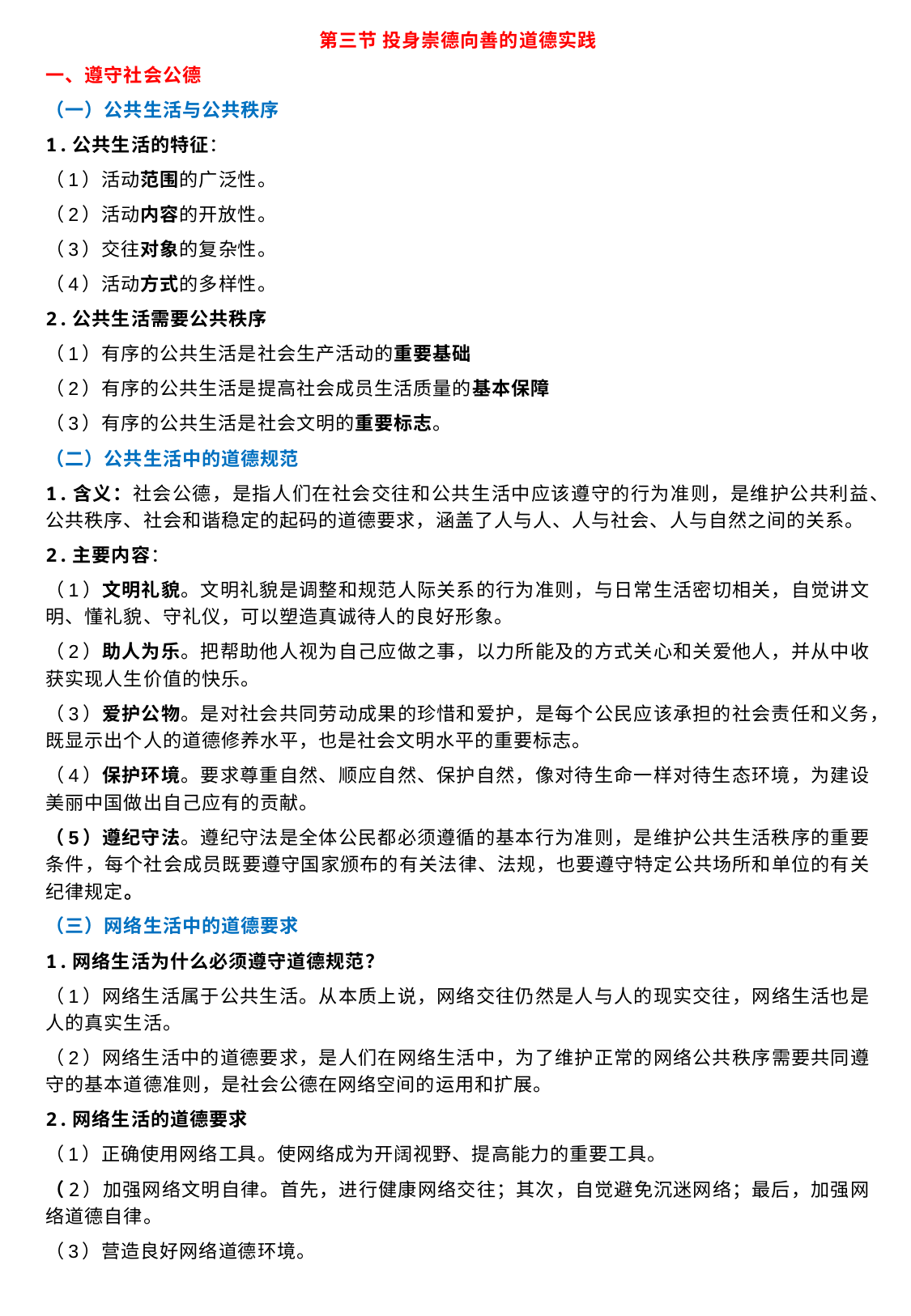

第三节 投身崇德向善的道德实践
一、遵守社会公德
（一）公共生活与公共秩序
1.公共生活的特征：
（1）活动范围的广泛性。
（2）活动内容的开放性。
（3）交往对象的复杂性。
（4）活动方式的多样性。
2.公共生活需要公共秩序
（1）有序的公共生活是社会生产活动的重要基础
（2）有序的公共生活是提高社会成员生活质量的基本保障
（3）有序的公共生活是社会文明的重要标志。
（二）公共生活中的道德规范
1.含义：社会公德，是指人们在社会交往和公共生活中应该遵守的行为准则，是维护公共利益、公共秩序、社会和谐稳定的起码的道德要求，涵盖了人与人、人与社会、人与自然之间的关系。
2.主要内容：
（1）文明礼貌。文明礼貌是调整和规范人际关系的行为准则，与日常生活密切相关，自觉讲文明、懂礼貌、守礼仪，可以塑造真诚待人的良好形象。
（2）助人为乐。把帮助他人视为自己应做之事，以力所能及的方式关心和关爱他人，并从中收获实现人生价值的快乐。
（3）爱护公物。是对社会共同劳动成果的珍惜和爱护，是每个公民应该承担的社会责任和义务，既显示出个人的道德修养水平，也是社会文明水平的重要标志。
（4）保护环境。要求尊重自然、顺应自然、保护自然，像对待生命一样对待生态环境，为建设美丽中国做出自己应有的贡献。
（5）遵纪守法。遵纪守法是全体公民都必须遵循的基本行为准则，是维护公共生活秩序的重要条件，每个社会成员既要遵守国家颁布的有关法律、法规，也要遵守特定公共场所和单位的有关纪律规定。
（三）网络生活中的道德要求
1.网络生活为什么必须遵守道德规范？
（1）网络生活属于公共生活。从本质上说，网络交往仍然是人与人的现实交往，网络生活也是人的真实生活。
（2）网络生活中的道德要求，是人们在网络生活中，为了维护正常的网络公共秩序需要共同遵守的基本道德准则，是社会公德在网络空间的运用和扩展。
2.网络生活的道德要求
（1）正确使用网络工具。使网络成为开阔视野、提高能力的重要工具。
（2）加强网络文明自律。首先，进行健康网络交往；其次，自觉避免沉迷网络；最后，加强网络道德自律。
（3）营造良好网络道德环境。